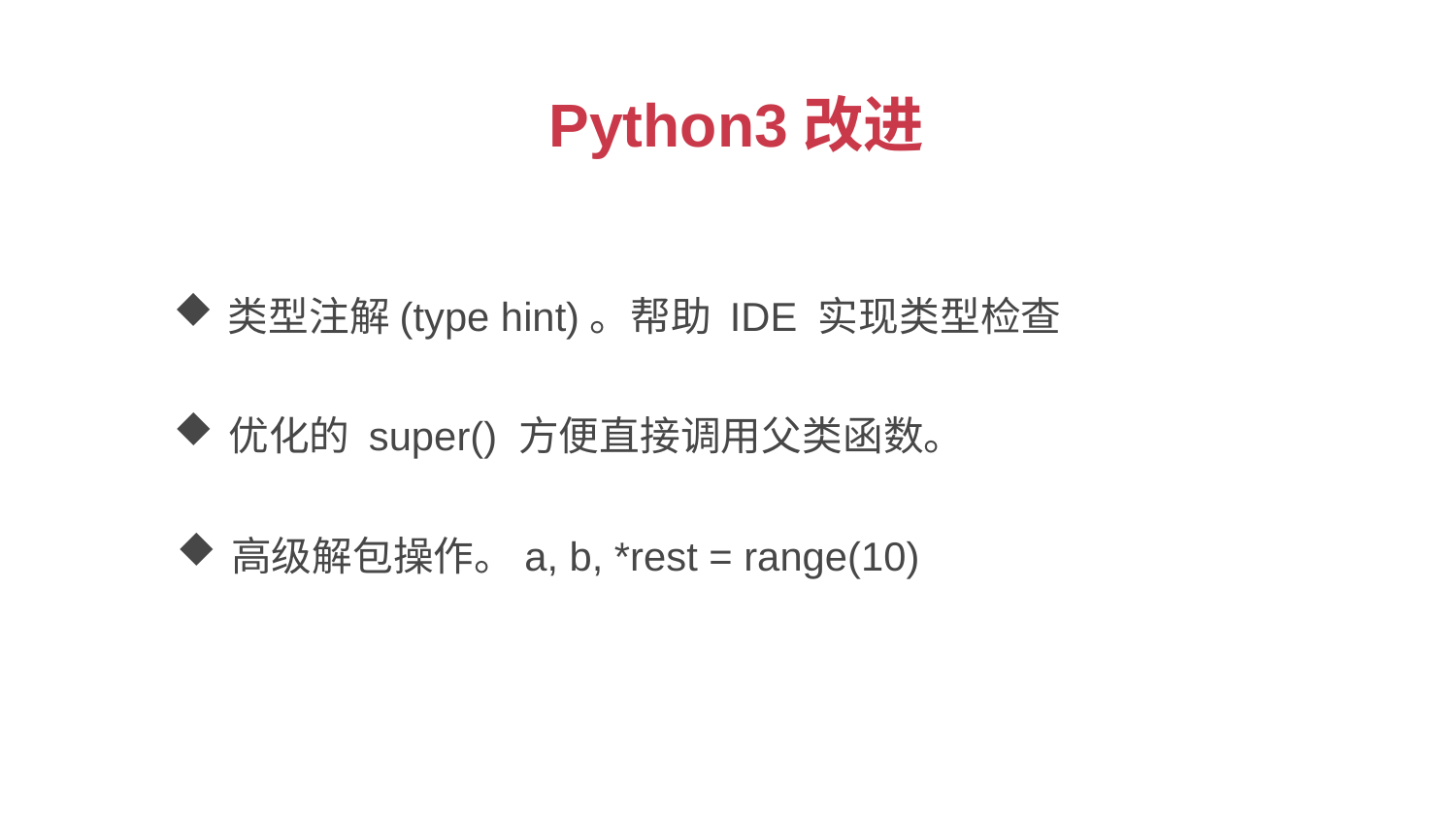

Python3改进
类型注解(type hint)。帮助 IDE 实现类型检查
优化的 super() 方便直接调用父类函数。
高级解包操作。a, b, *rest = range(10)